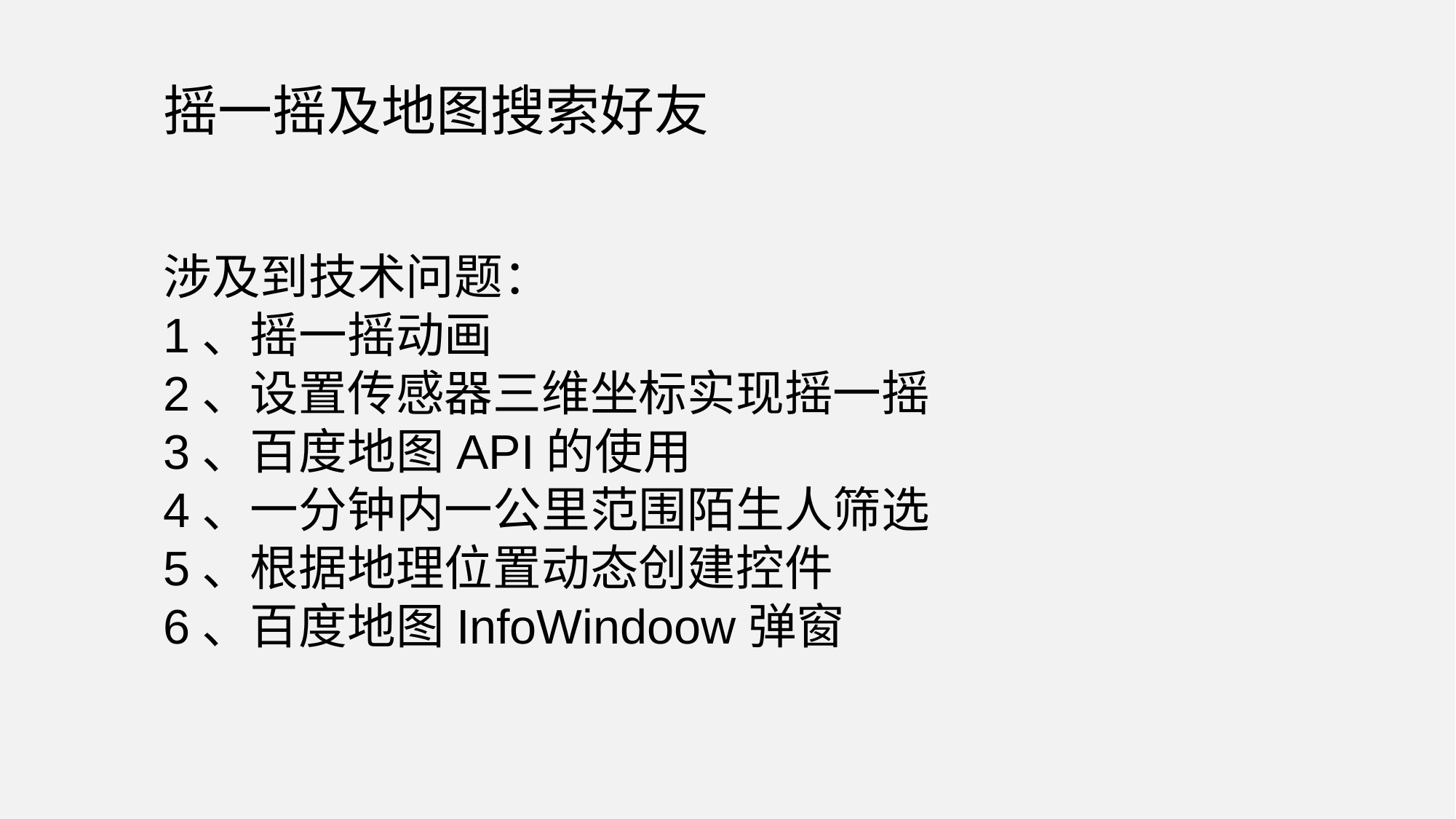

摇一摇及地图搜索好友
涉及到技术问题：
1、摇一摇动画
2、设置传感器三维坐标实现摇一摇
3、百度地图API的使用
4、一分钟内一公里范围陌生人筛选
5、根据地理位置动态创建控件
6、百度地图InfoWindoow弹窗